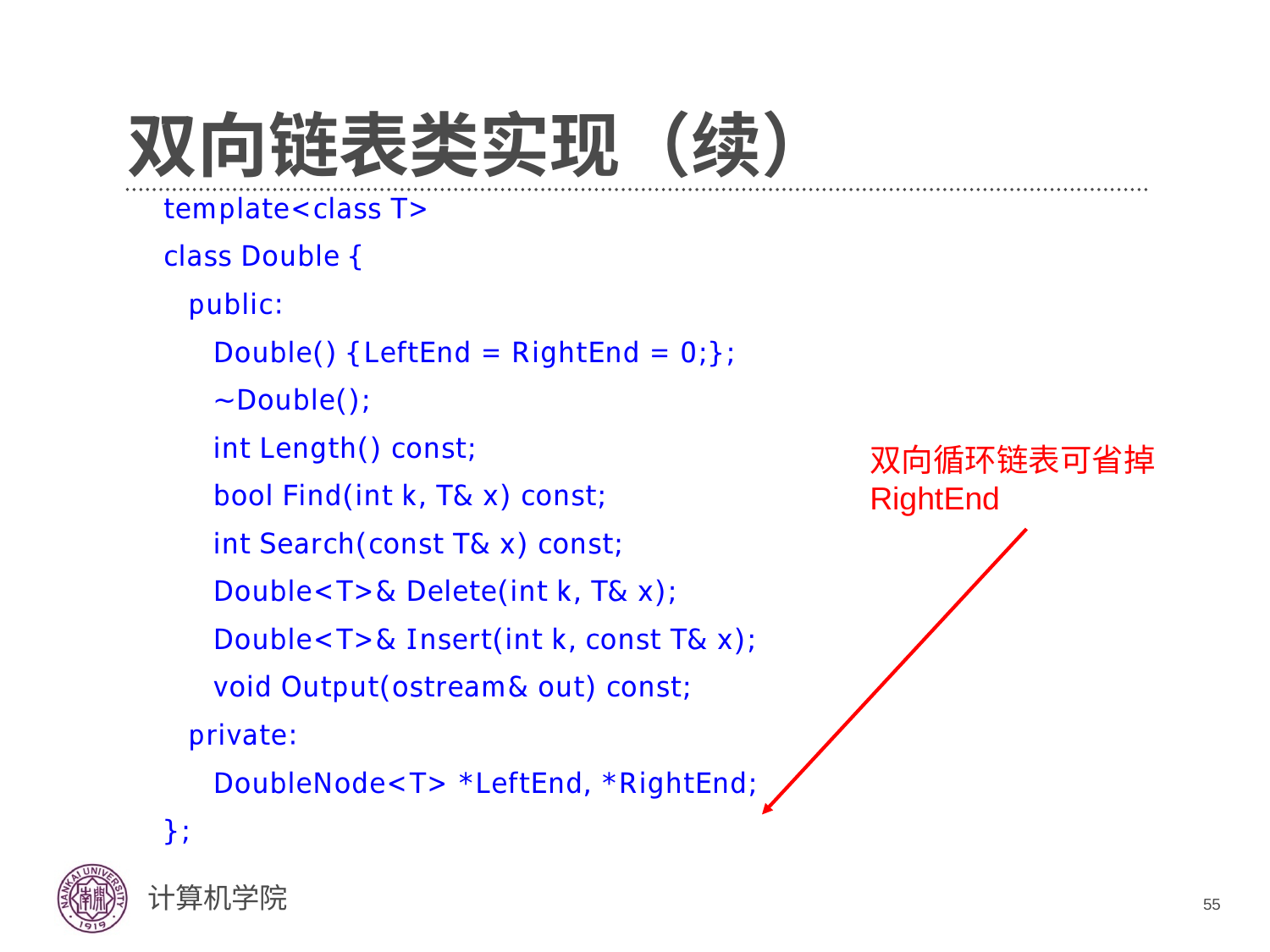

# 双向链表类实现（续）
template<class T>
class Double {
   public:
      Double() {LeftEnd = RightEnd = 0;};
      ~Double();
      int Length() const;
      bool Find(int k, T& x) const;
      int Search(const T& x) const;
      Double<T>& Delete(int k, T& x);
      Double<T>& Insert(int k, const T& x);
      void Output(ostream& out) const;
   private:
      DoubleNode<T> *LeftEnd, *RightEnd;
};
双向循环链表可省掉RightEnd

55